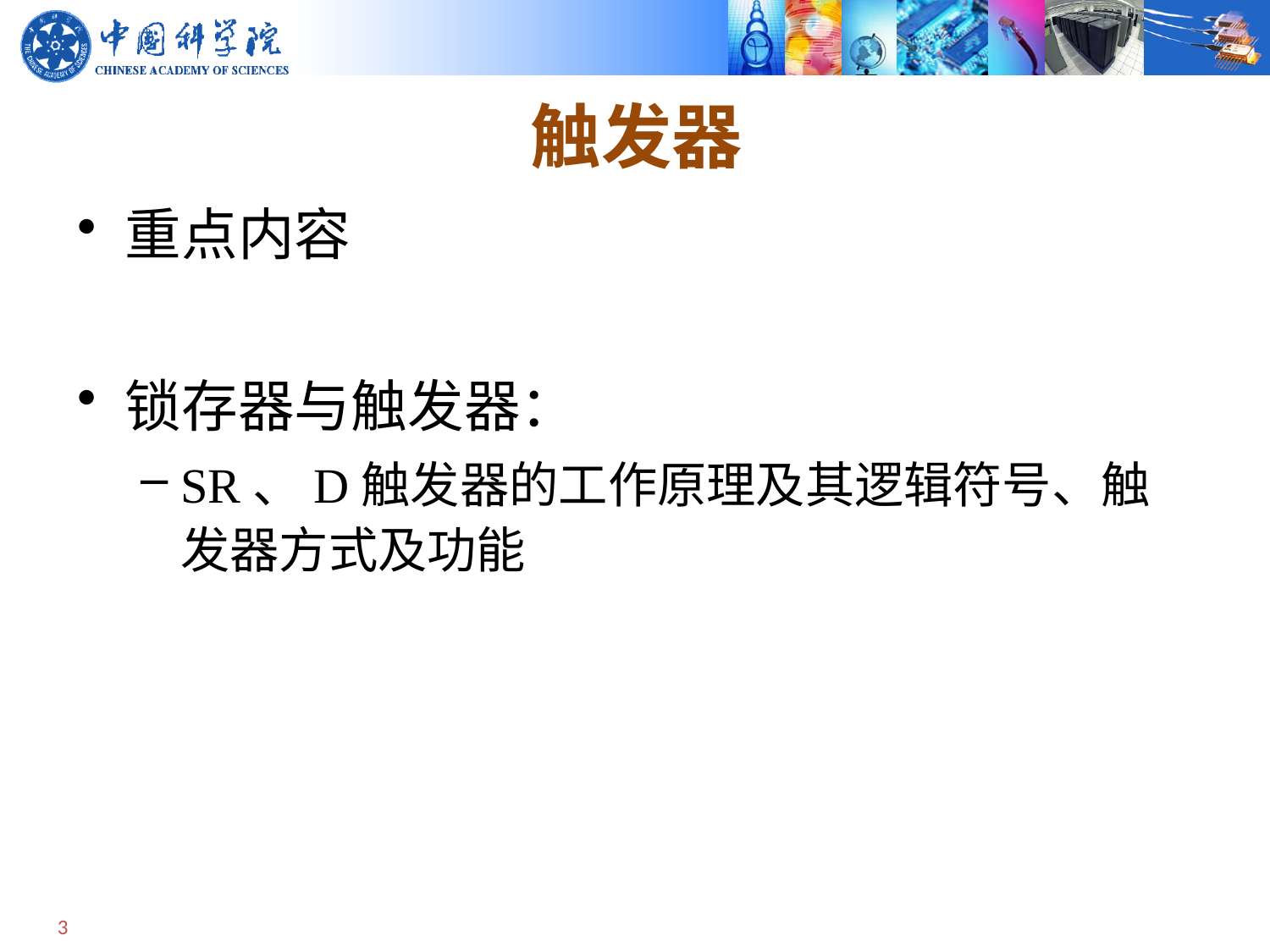

# 触发器
重点内容

锁存器与触发器：
SR、D触发器的工作原理及其逻辑符号、触发器方式及功能